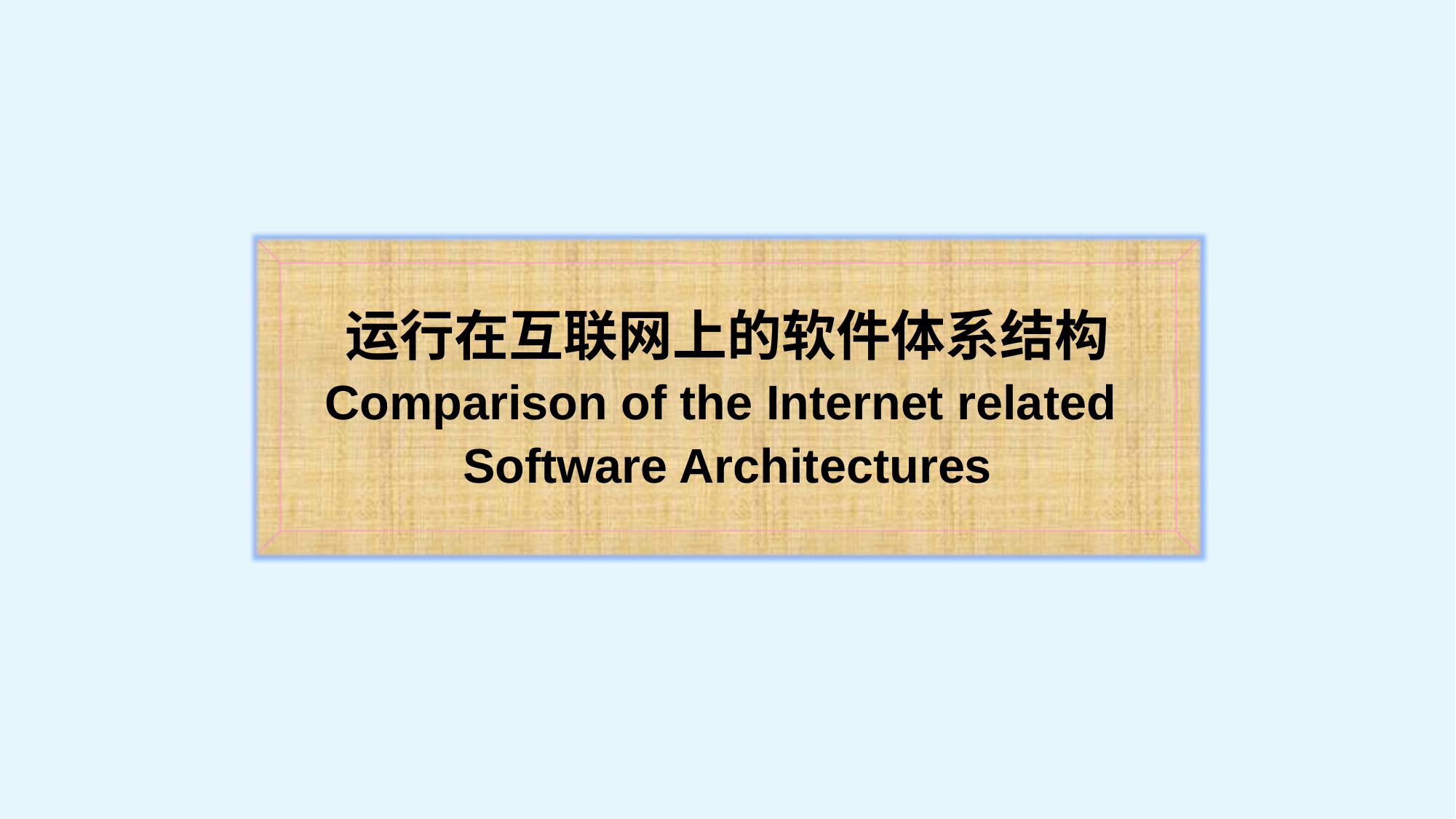

运行在互联网上的软件体系结构
Comparison of the Internet related
Software Architectures